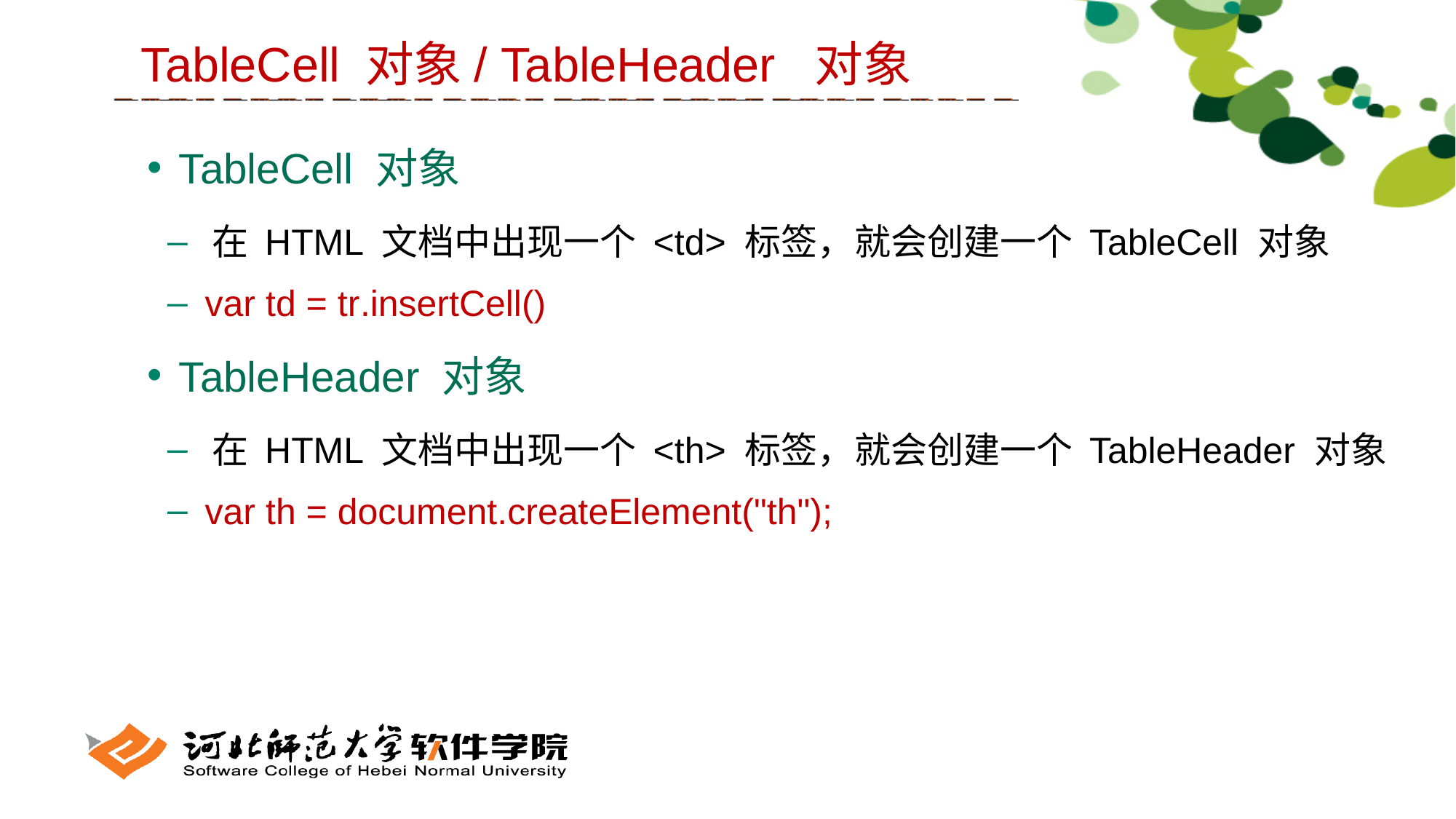

TableCell 对象/ TableHeader  对象
 TableCell 对象
 在 HTML 文档中出现一个 <td> 标签，就会创建一个 TableCell 对象
 var td = tr.insertCell()
 TableHeader 对象
 在 HTML 文档中出现一个 <th> 标签，就会创建一个 TableHeader 对象
 var th = document.createElement("th");